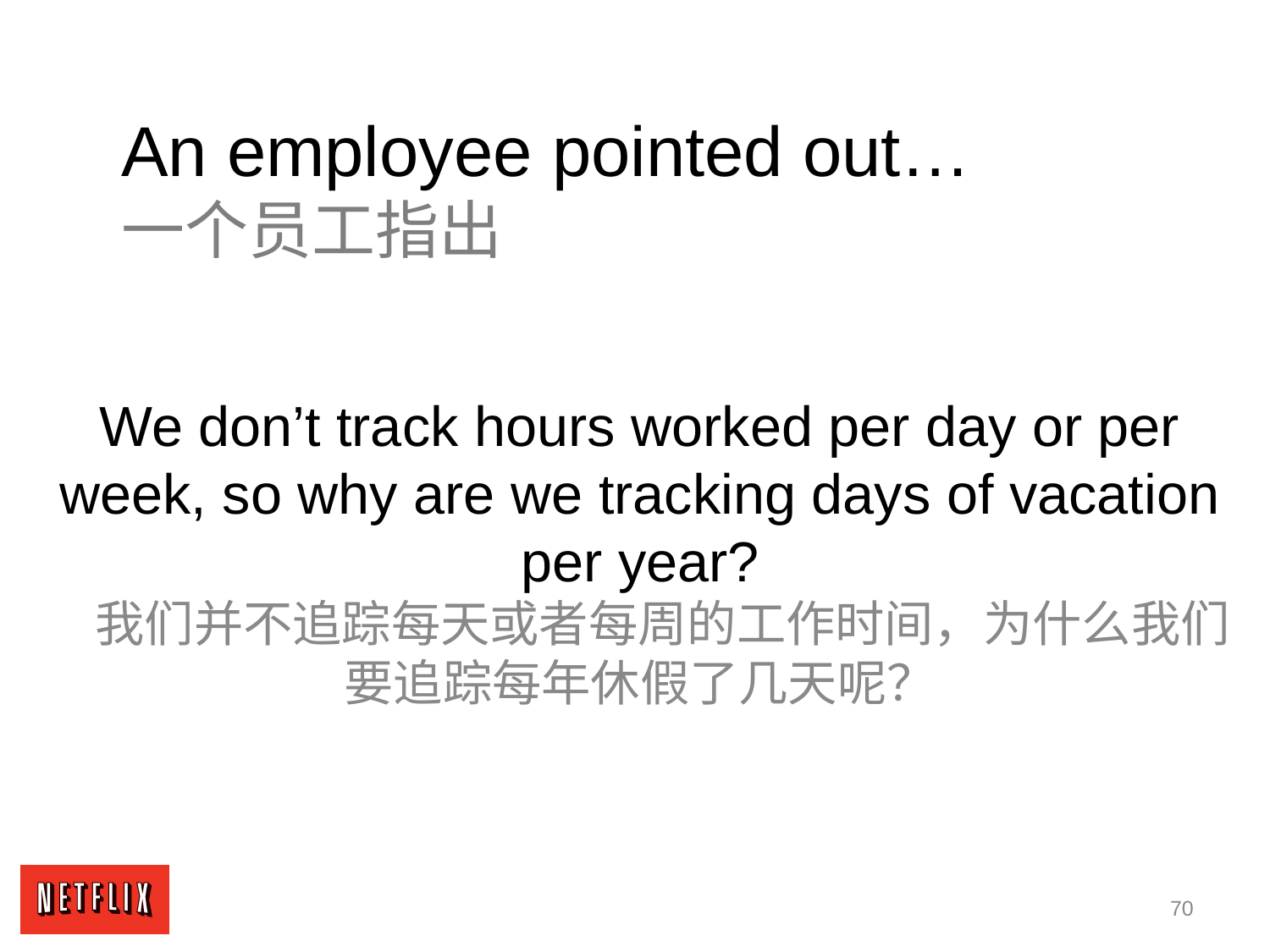

An employee pointed out…
一个员工指出
We don’t track hours worked per day or per week, so why are we tracking days of vacation per year?
   我们并不追踪每天或者每周的工作时间，为什么我们要追踪每年休假了几天呢？
70